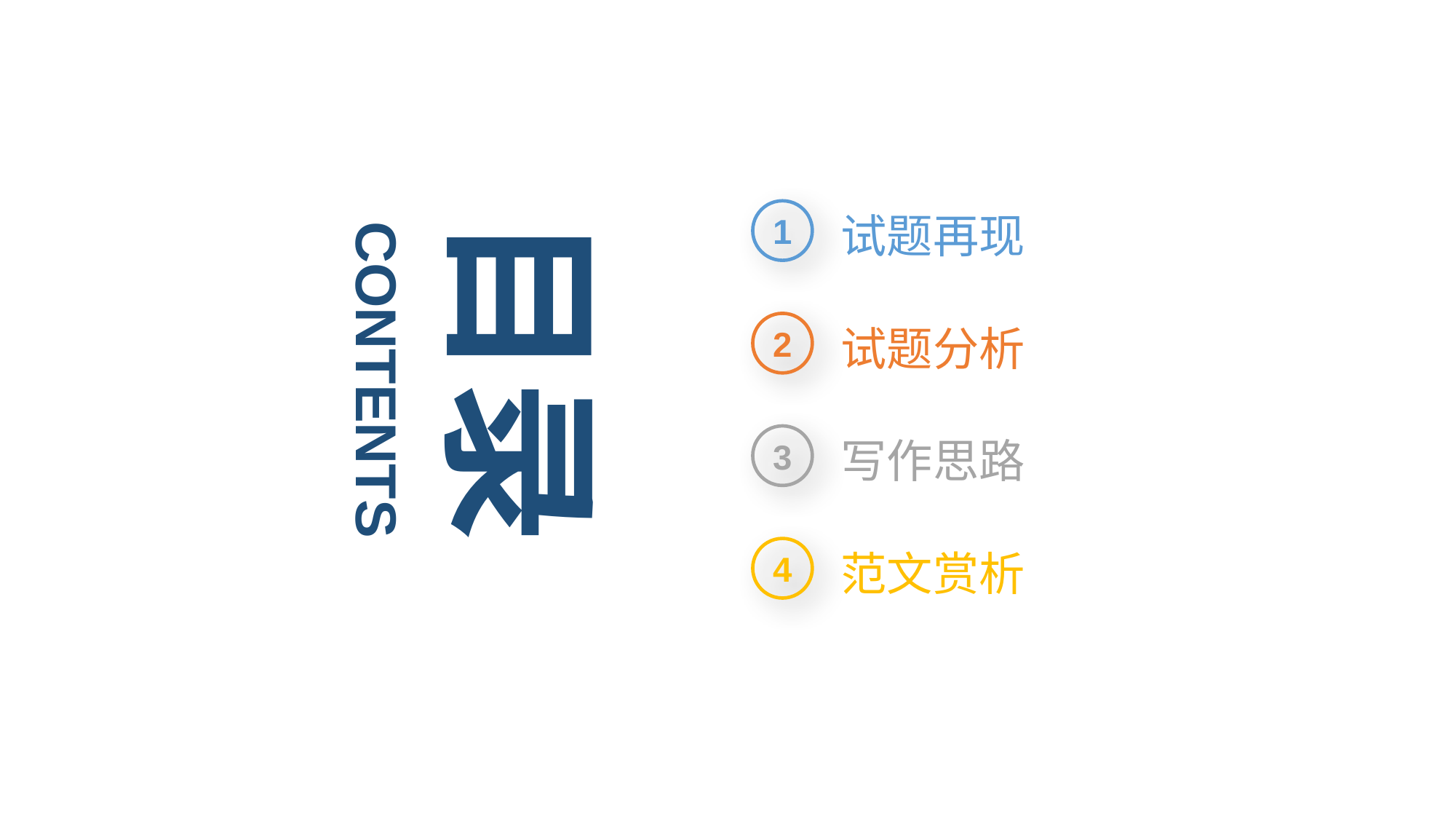

目录
1
试题再现
2
试题分析
CONTENTS
3
写作思路
4
范文赏析